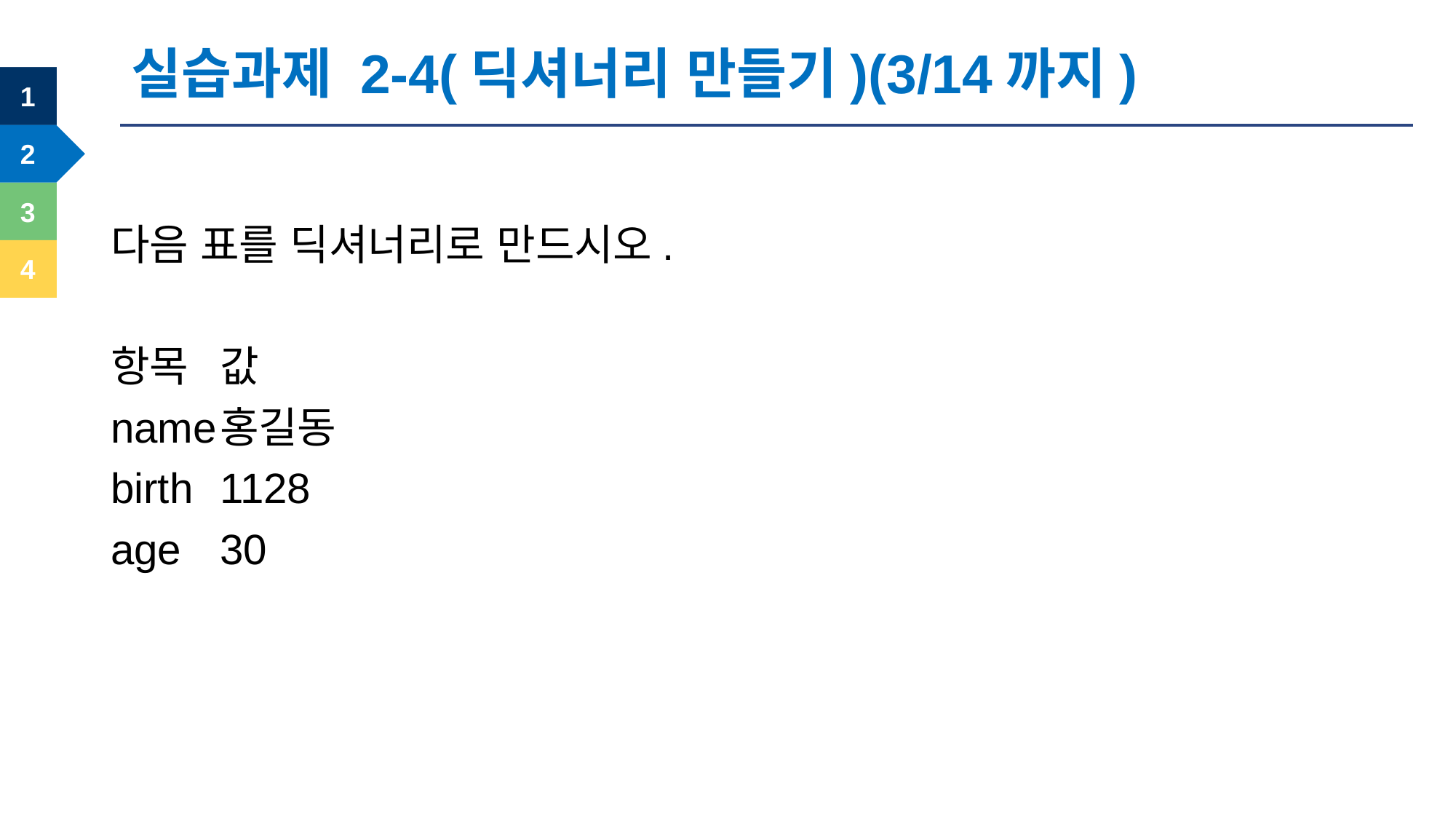

실습과제 2-4(딕셔너리 만들기)(3/14까지)
다음 표를 딕셔너리로 만드시오.

항목	값
name	홍길동
birth	1128
age	30